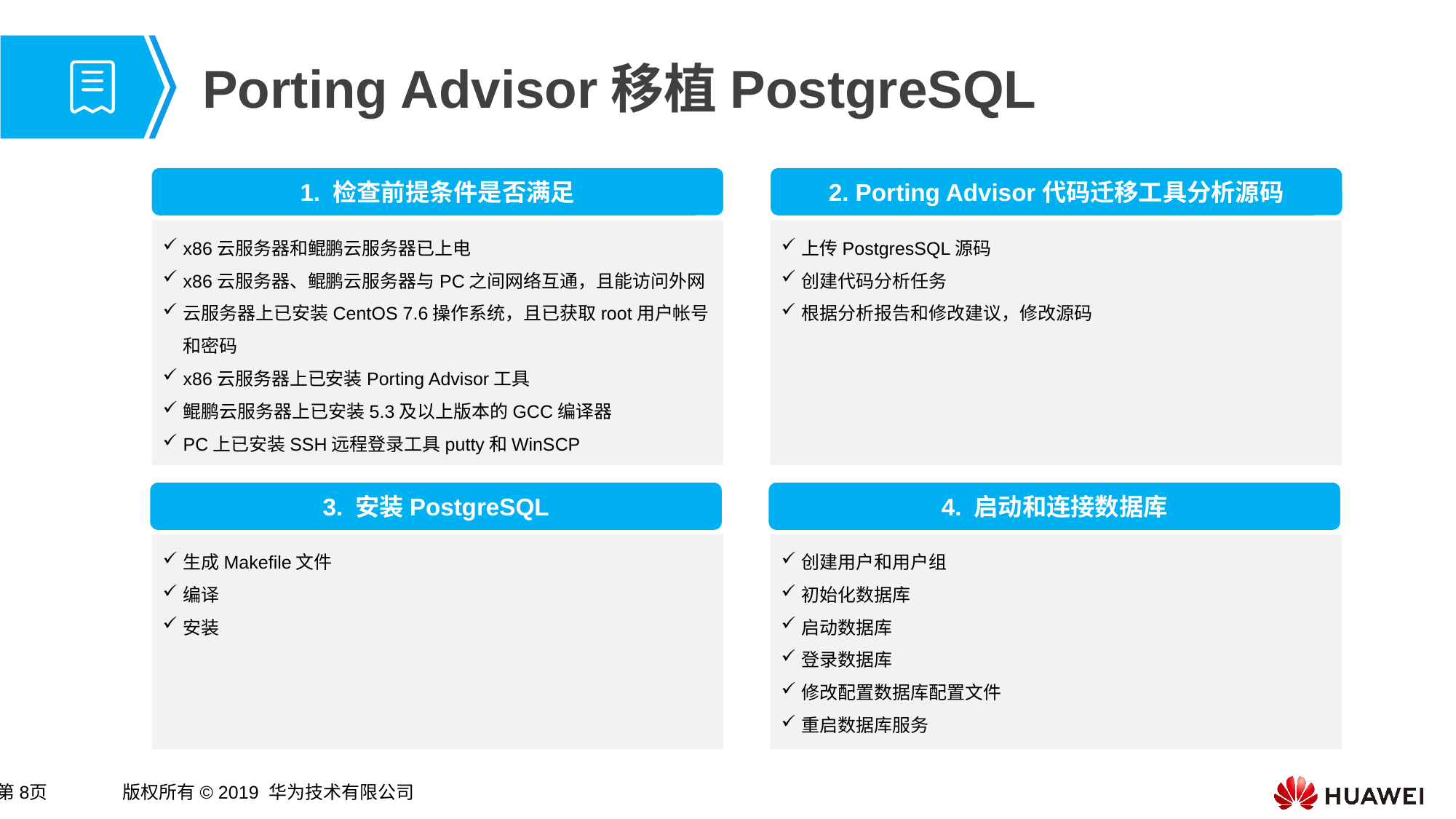

# Porting Advisor移植PostgreSQL
2. Porting Advisor代码迁移工具分析源码
1. 检查前提条件是否满足
x86云服务器和鲲鹏云服务器已上电
x86云服务器、鲲鹏云服务器与PC之间网络互通，且能访问外网
云服务器上已安装CentOS 7.6操作系统，且已获取root用户帐号和密码
x86云服务器上已安装Porting Advisor工具
鲲鹏云服务器上已安装5.3及以上版本的GCC编译器
PC上已安装SSH远程登录工具putty和WinSCP
上传PostgresSQL源码
创建代码分析任务
根据分析报告和修改建议，修改源码
3. 安装PostgreSQL
4. 启动和连接数据库
生成Makefile文件
编译
安装
创建用户和用户组
初始化数据库
启动数据库
登录数据库
修改配置数据库配置文件
重启数据库服务